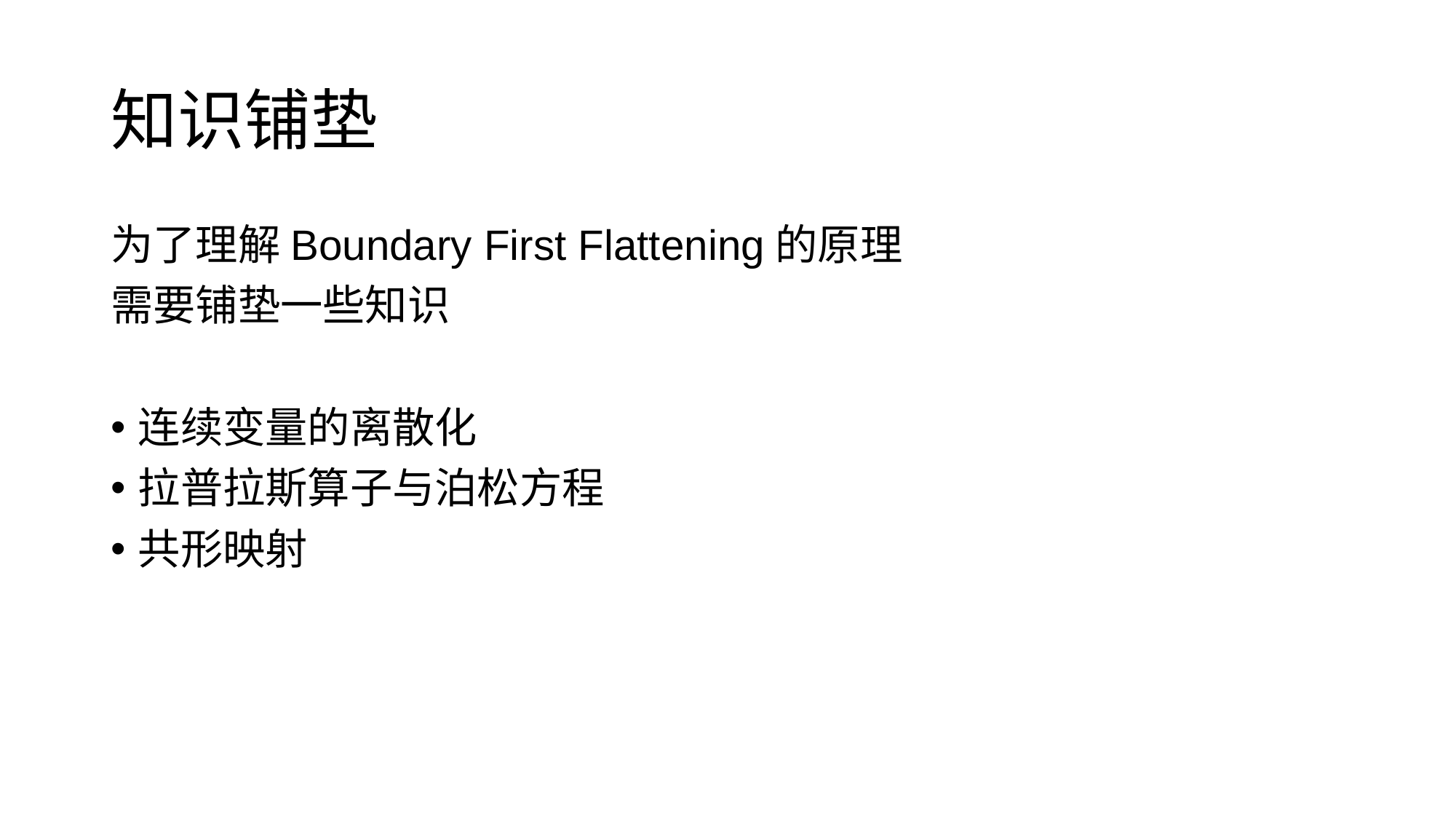

# 知识铺垫
为了理解Boundary First Flattening的原理
需要铺垫一些知识

连续变量的离散化
拉普拉斯算子与泊松方程
共形映射